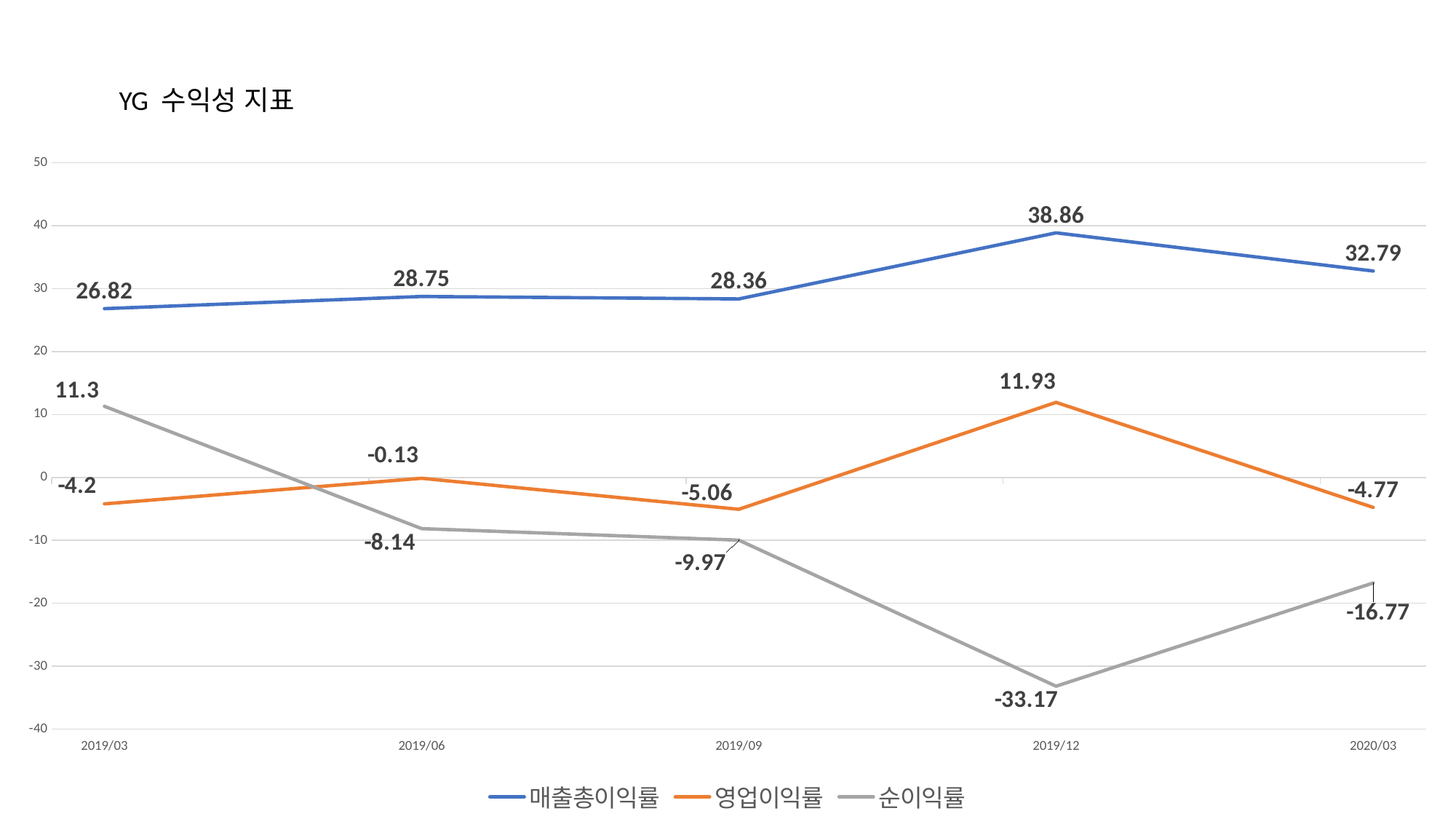

YG 수익성 지표

### Chart

| Category |  |  |  |
|---|---|---|---|
| 43525 | 26.82 | -4.2 | 11.3 |
| 43617 | 28.75 | -0.13 | -8.14 |
| 43709 | 28.36 | -5.06 | -9.97 |
| 43800 | 38.86 | 11.93 | -33.17 |
| 43891 | 32.79 | -4.77 | -16.77 |